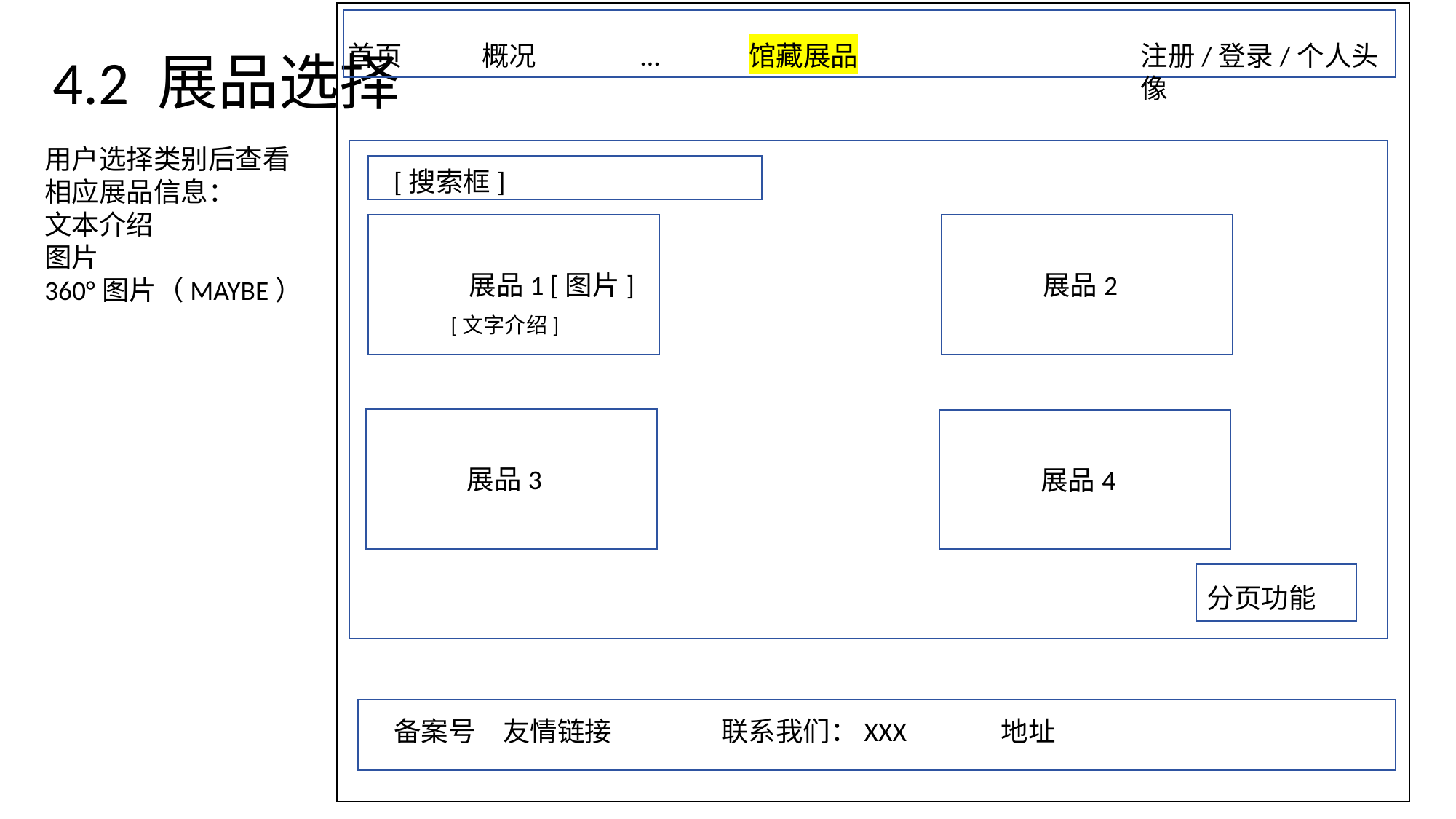

首页
概况
...	馆藏展品
注册/登录/个人头像
4.2 展品选择
用户选择类别后查看相应展品信息：
文本介绍
图片
360°图片（MAYBE）

[搜索框]

展品1 [图片]

展品2
[文字介绍]

展品3

展品4

分页功能

备案号	友情链接	联系我们：XXX
地址